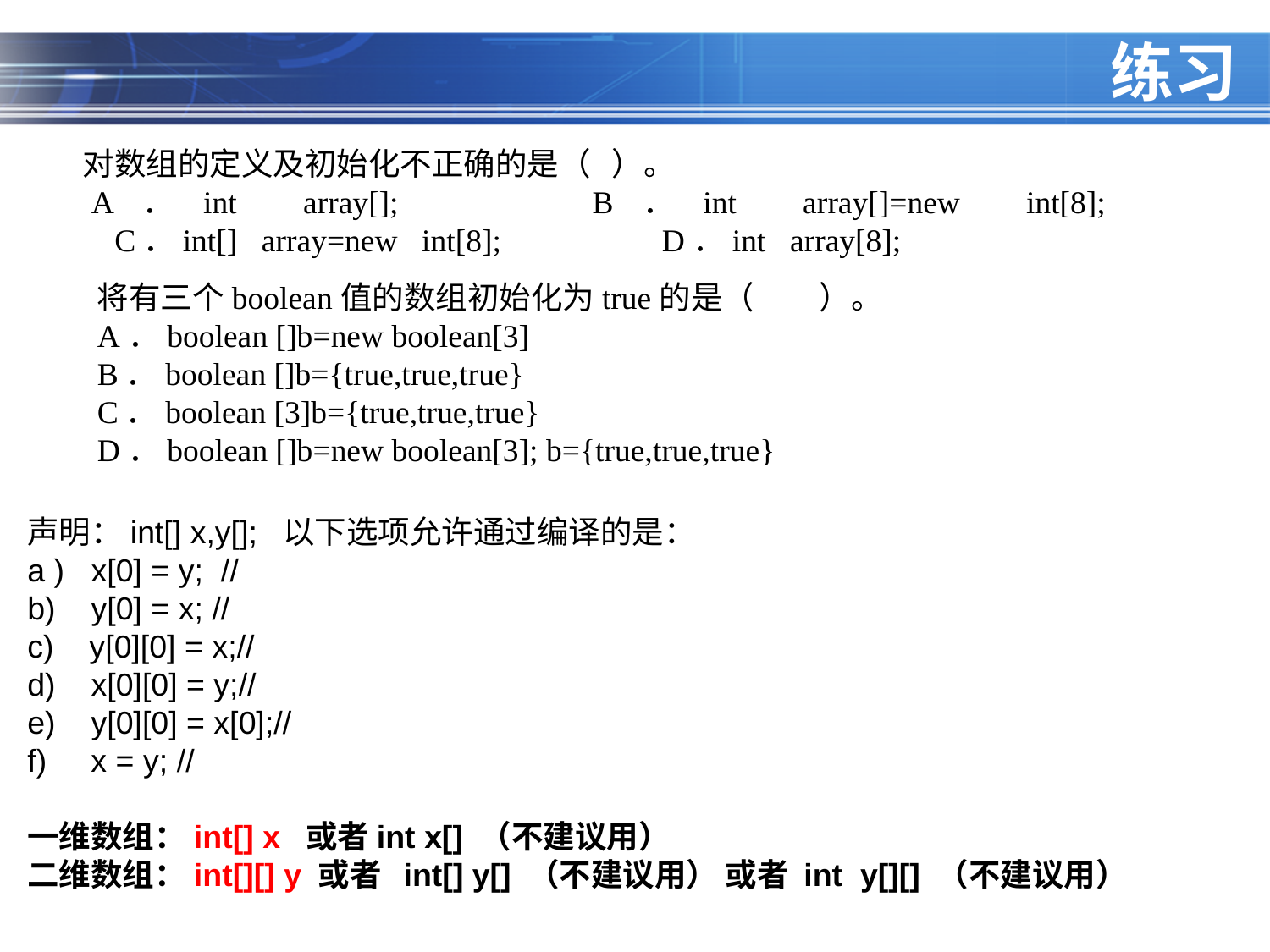

# 练习
对数组的定义及初始化不正确的是（   ）。
 A．int   array[];           B．int   array[]=new   int[8];  
    C．int[]   array=new   int[8];                    D．int   array[8];
将有三个boolean值的数组初始化为true的是（         ）。
A．boolean []b=new boolean[3]
B．boolean []b={true,true,true}
C．boolean [3]b={true,true,true}
D．boolean []b=new boolean[3]; b={true,true,true}
声明：int[] x,y[];  以下选项允许通过编译的是：
a )   x[0] = y;  //
b)    y[0] = x; //
c)    y[0][0] = x;//
d)    x[0][0] = y;//
e)    y[0][0] = x[0];//
x = y; //

一维数组：int[] x  或者int x[] （不建议用）
二维数组：int[][] y 或者  int[] y[] （不建议用） 或者 int  y[][] （不建议用）